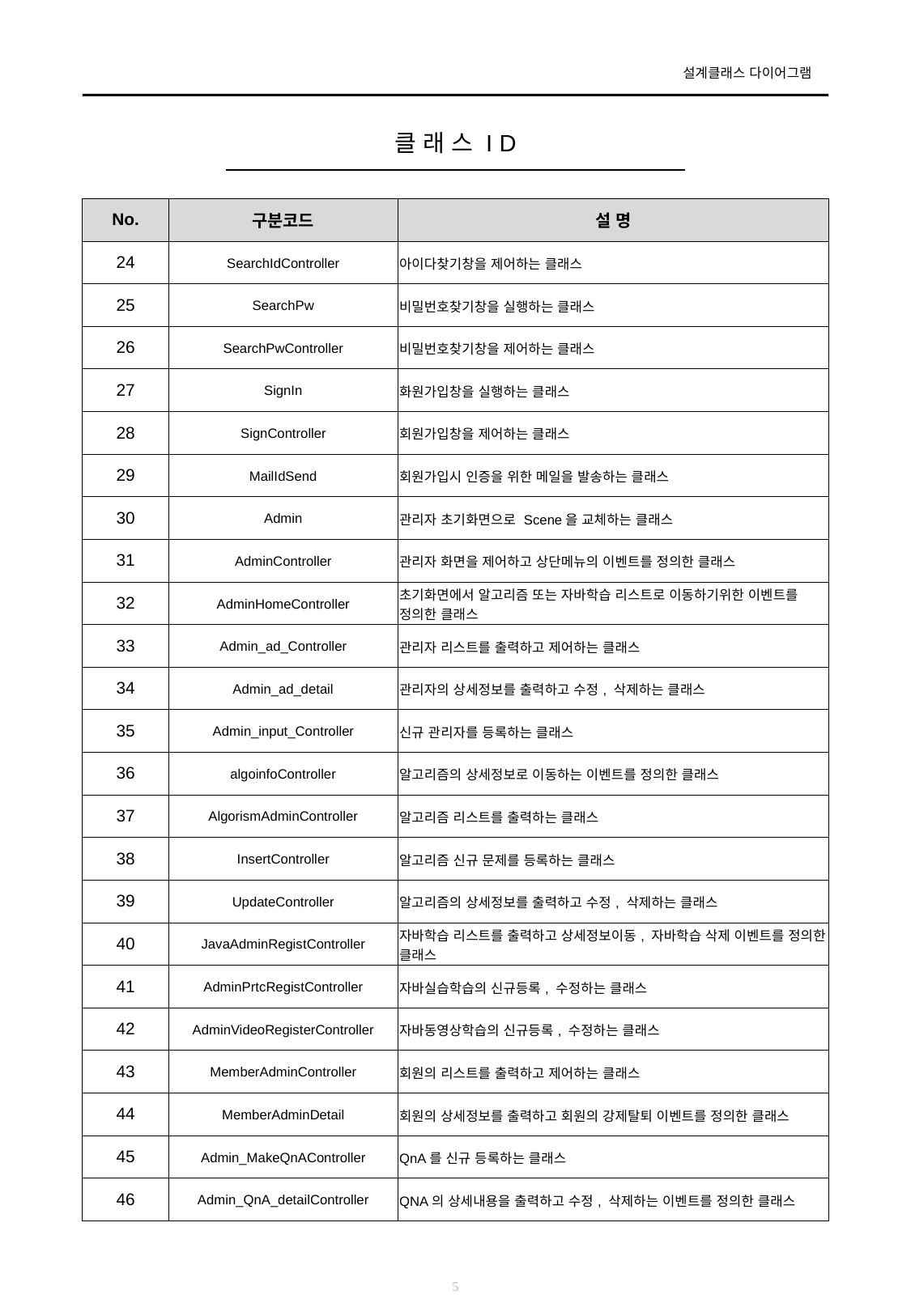

# 클 래 스 I D
| No. | 구분코드 | 설 명 |
| --- | --- | --- |
| 24 | SearchIdController | 아이다찾기창을 제어하는 클래스 |
| 25 | SearchPw | 비밀번호찾기창을 실행하는 클래스 |
| 26 | SearchPwController | 비밀번호찾기창을 제어하는 클래스 |
| 27 | SignIn | 화원가입창을 실행하는 클래스 |
| 28 | SignController | 회원가입창을 제어하는 클래스 |
| 29 | MailIdSend | 회원가입시 인증을 위한 메일을 발송하는 클래스 |
| 30 | Admin | 관리자 초기화면으로 Scene을 교체하는 클래스 |
| 31 | AdminController | 관리자 화면을 제어하고 상단메뉴의 이벤트를 정의한 클래스 |
| 32 | AdminHomeController | 초기화면에서 알고리즘 또는 자바학습 리스트로 이동하기위한 이벤트를 정의한 클래스 |
| 33 | Admin\_ad\_Controller | 관리자 리스트를 출력하고 제어하는 클래스 |
| 34 | Admin\_ad\_detail | 관리자의 상세정보를 출력하고 수정, 삭제하는 클래스 |
| 35 | Admin\_input\_Controller | 신규 관리자를 등록하는 클래스 |
| 36 | algoinfoController | 알고리즘의 상세정보로 이동하는 이벤트를 정의한 클래스 |
| 37 | AlgorismAdminController | 알고리즘 리스트를 출력하는 클래스 |
| 38 | InsertController | 알고리즘 신규 문제를 등록하는 클래스 |
| 39 | UpdateController | 알고리즘의 상세정보를 출력하고 수정, 삭제하는 클래스 |
| 40 | JavaAdminRegistController | 자바학습 리스트를 출력하고 상세정보이동, 자바학습 삭제 이벤트를 정의한 클래스 |
| 41 | AdminPrtcRegistController | 자바실습학습의 신규등록, 수정하는 클래스 |
| 42 | AdminVideoRegisterController | 자바동영상학습의 신규등록, 수정하는 클래스 |
| 43 | MemberAdminController | 회원의 리스트를 출력하고 제어하는 클래스 |
| 44 | MemberAdminDetail | 회원의 상세정보를 출력하고 회원의 강제탈퇴 이벤트를 정의한 클래스 |
| 45 | Admin\_MakeQnAController | QnA를 신규 등록하는 클래스 |
| 46 | Admin\_QnA\_detailController | QNA의 상세내용을 출력하고 수정, 삭제하는 이벤트를 정의한 클래스 |
5